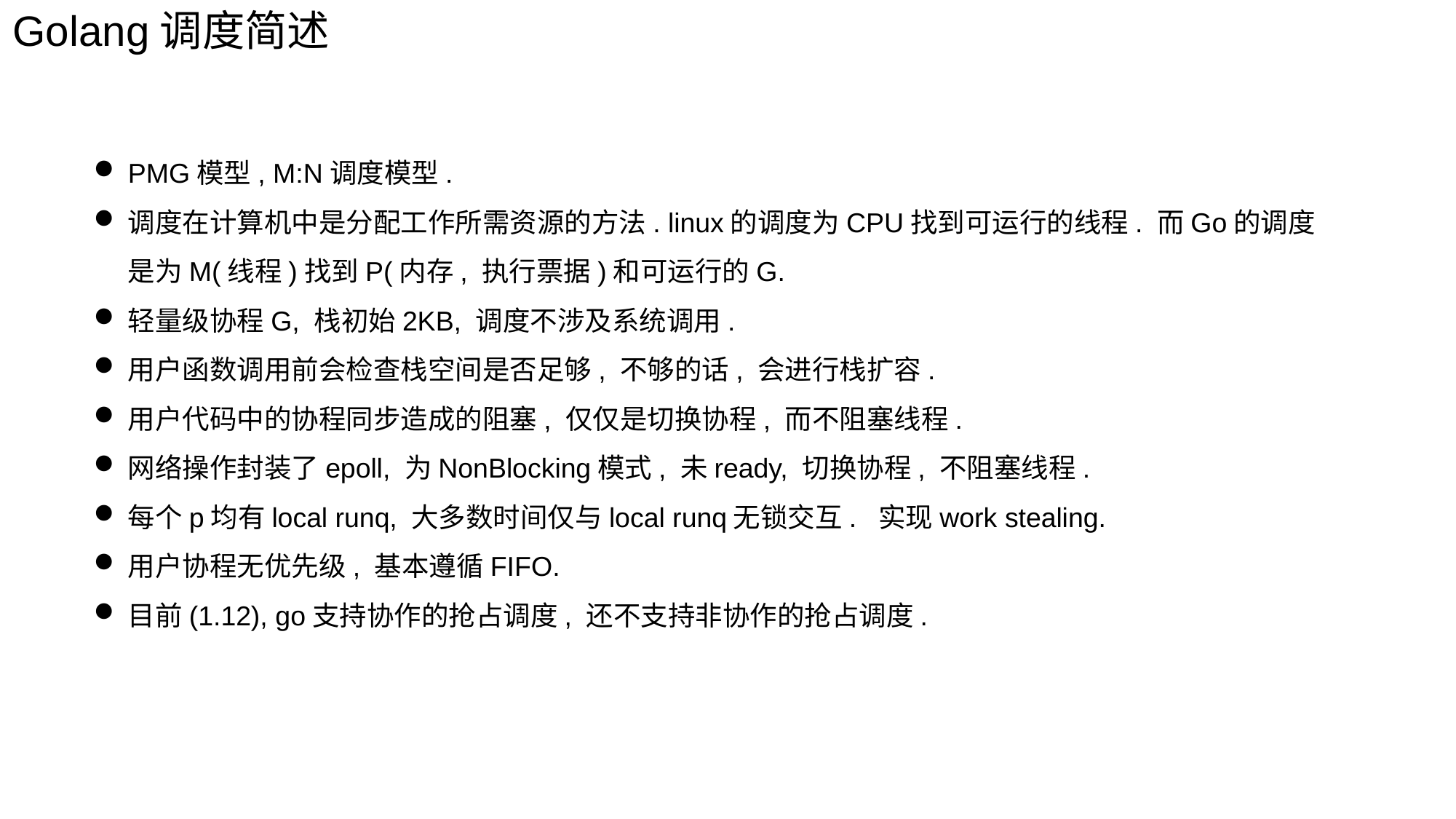

Golang调度简述
PMG模型, M:N调度模型.
调度在计算机中是分配工作所需资源的方法. linux的调度为CPU找到可运行的线程. 而Go的调度是为M(线程)找到P(内存, 执行票据)和可运行的G.
轻量级协程G, 栈初始2KB, 调度不涉及系统调用.
用户函数调用前会检查栈空间是否足够, 不够的话, 会进行栈扩容.
用户代码中的协程同步造成的阻塞, 仅仅是切换协程, 而不阻塞线程.
网络操作封装了epoll, 为NonBlocking模式, 未ready, 切换协程, 不阻塞线程.
每个p均有local runq, 大多数时间仅与local runq无锁交互.  实现work stealing.
用户协程无优先级, 基本遵循FIFO.
目前(1.12), go支持协作的抢占调度, 还不支持非协作的抢占调度.